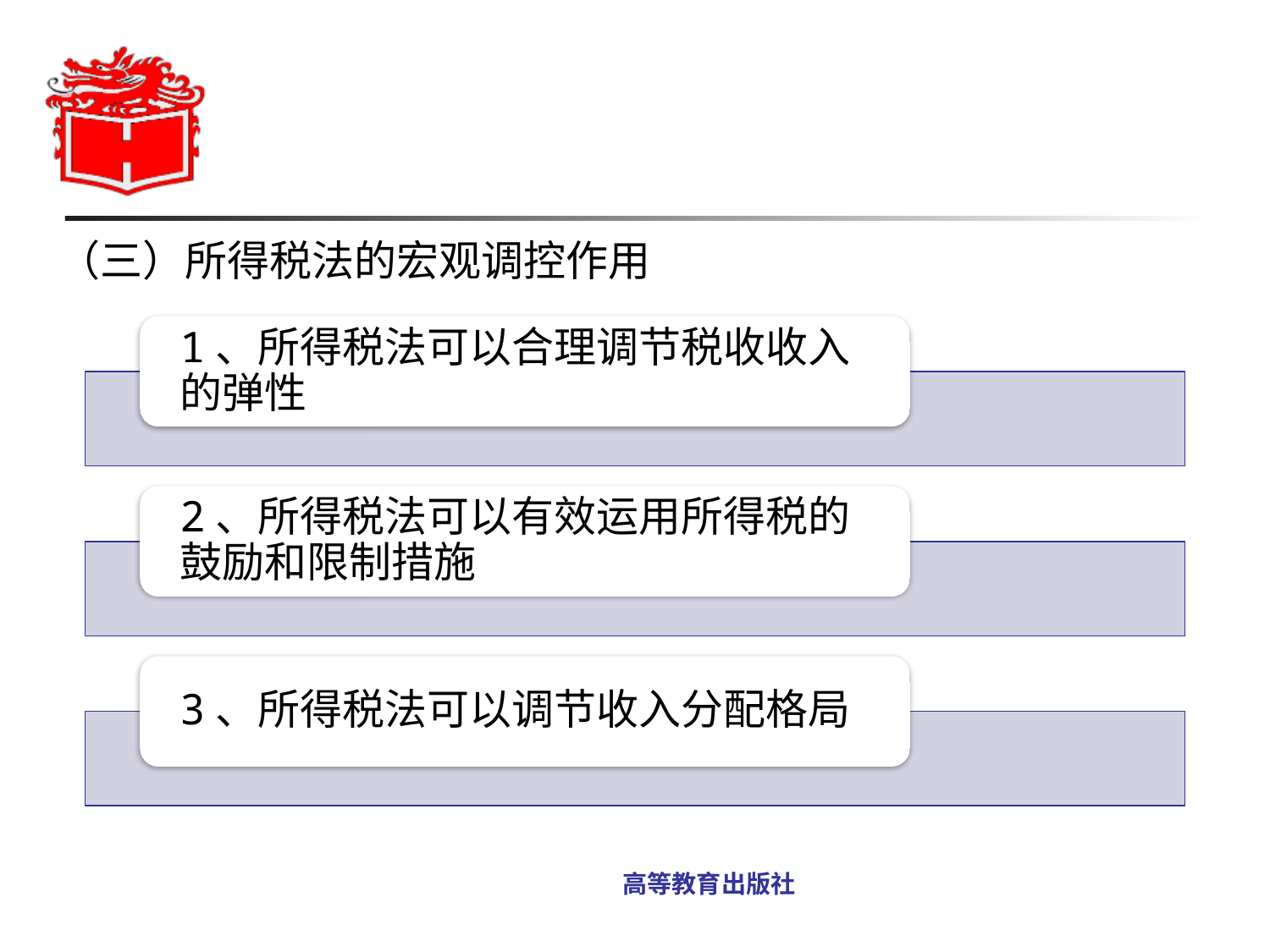

（三）所得税法的宏观调控作用

1、所得税法可以合理调节税收收入的弹性
2、所得税法可以有效运用所得税的鼓励和限制措施
3、所得税法可以调节收入分配格局

高等教育出版社